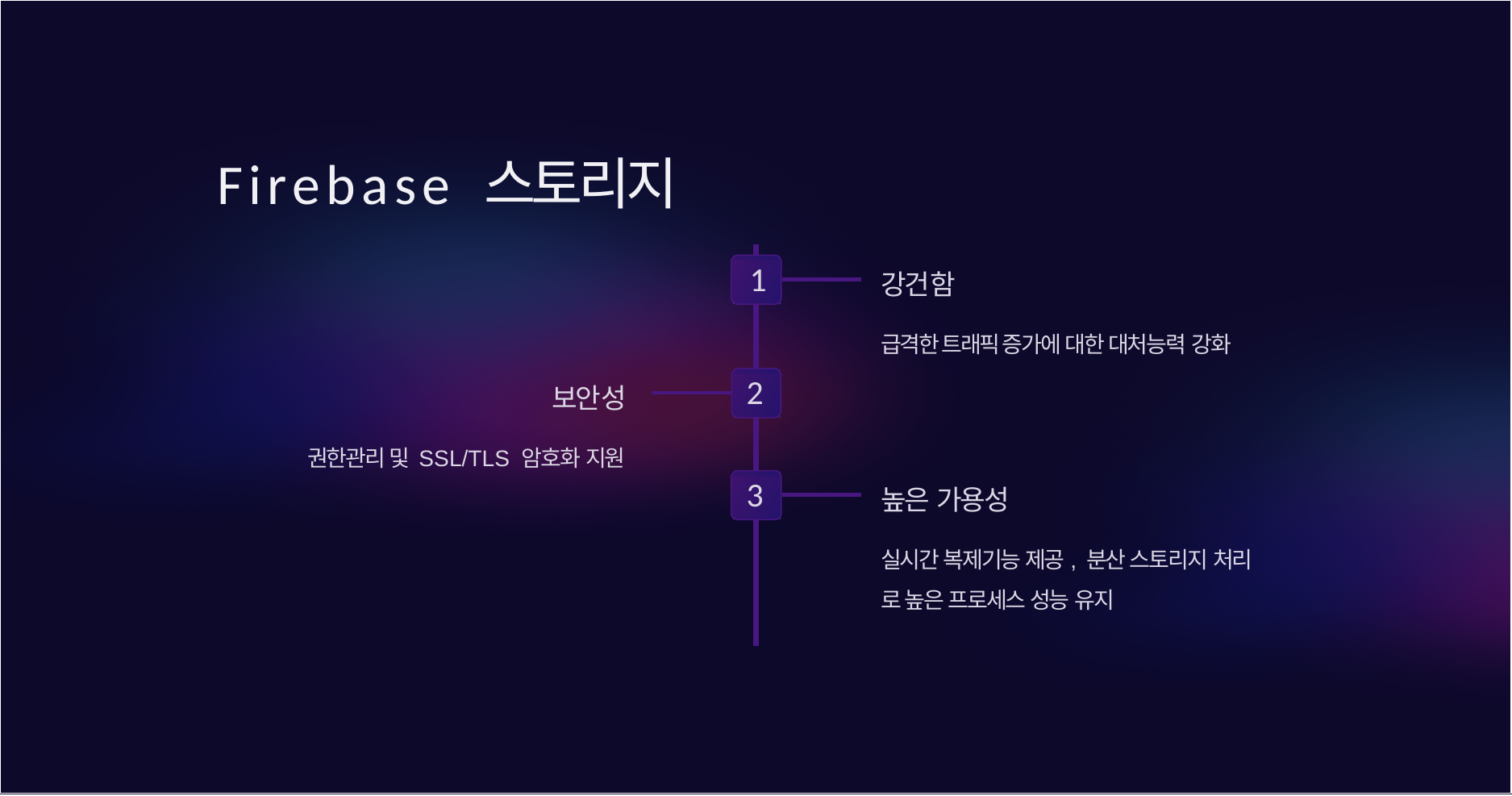

# Firebase 스토리지

1

강건함

급격한 트래픽 증가에 대한 대처능력 강화

2

보안성

권한관리 및 SSL/TLS 암호화 지원

3

높은 가용성

실시간 복제기능 제공, 분산 스토리지 처리  로 높은 프로세스 성능 유지